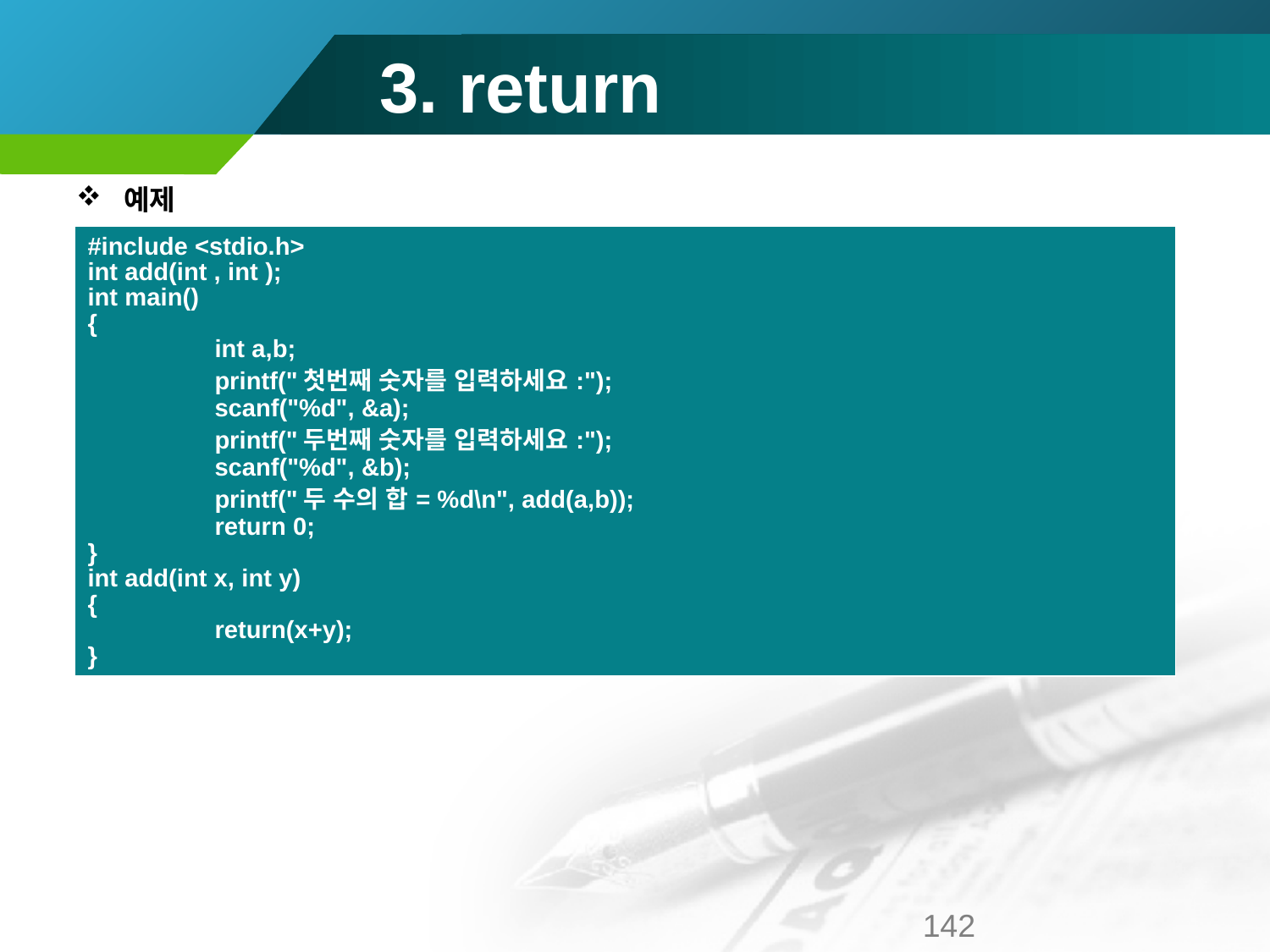

# 3. return
예제
| #include <stdio.h> int add(int , int ); int main() { int a,b; printf("첫번째 숫자를 입력하세요:"); scanf("%d", &a); printf("두번째 숫자를 입력하세요:"); scanf("%d", &b); printf("두 수의 합= %d\n", add(a,b)); return 0; } int add(int x, int y) { return(x+y); } |
| --- |
142